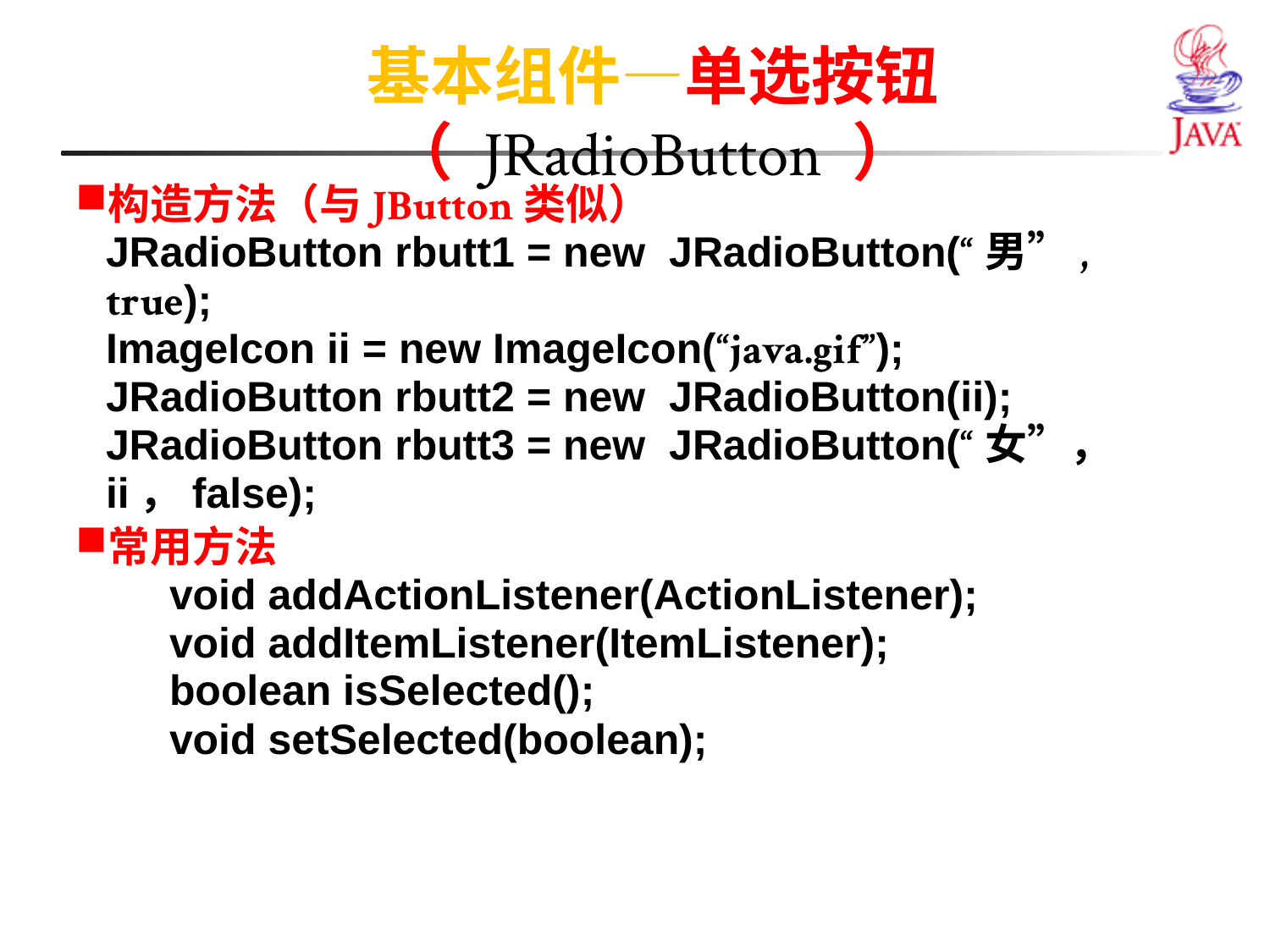

基本组件—单选按钮（ JRadioButton ）

构造方法（与JButton类似）
JRadioButton rbutt1 = new  JRadioButton(“男”,  true);
ImageIcon ii = new ImageIcon(“java.gif”);
JRadioButton rbutt2 = new  JRadioButton(ii);
JRadioButton rbutt3 = new  JRadioButton(“女”，ii，false);
常用方法
void addActionListener(ActionListener);
void addItemListener(ItemListener);
boolean isSelected();
void setSelected(boolean);